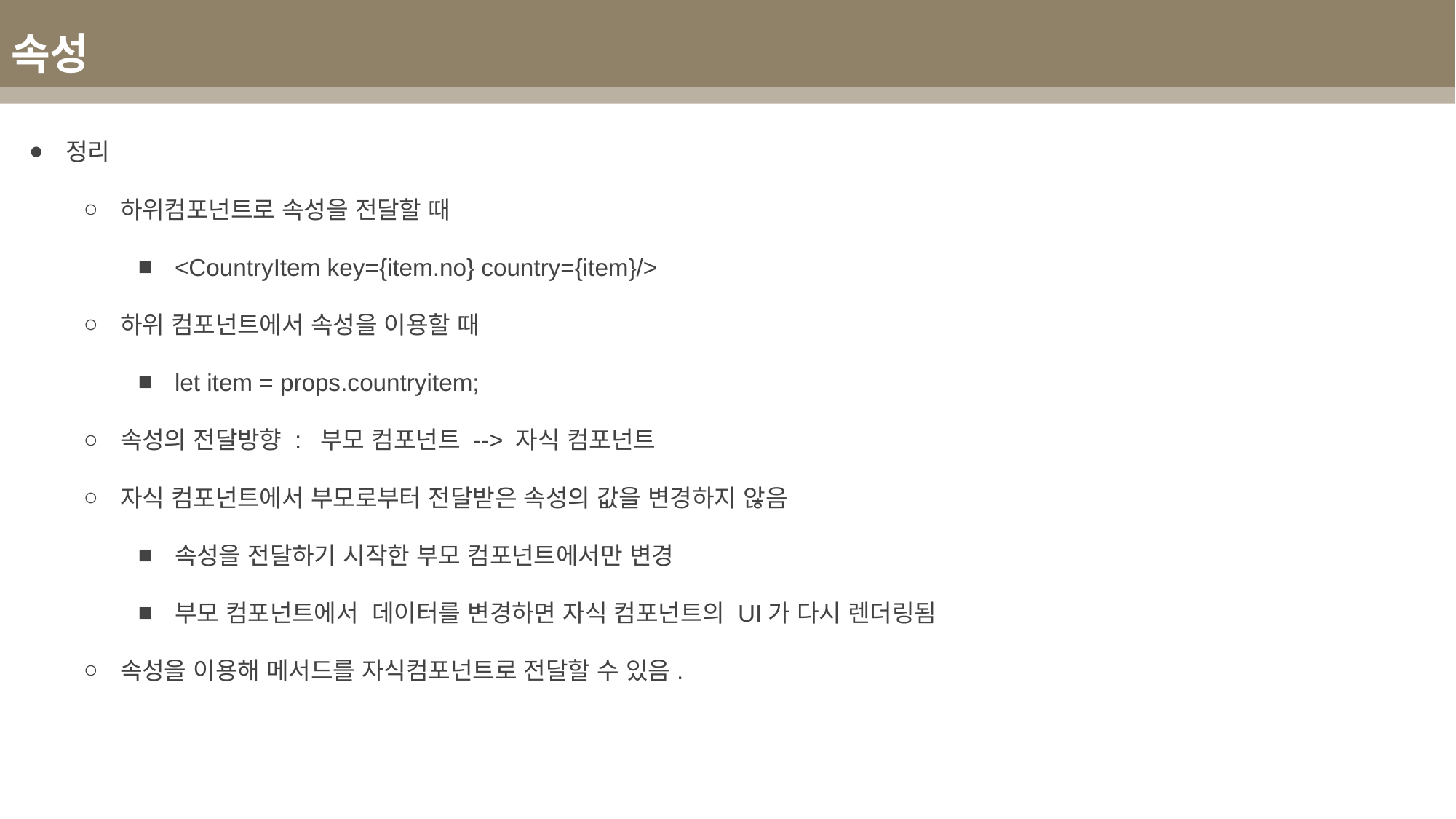

속성
정리
하위컴포넌트로 속성을 전달할 때
<CountryItem key={item.no} country={item}/>
하위 컴포넌트에서 속성을 이용할 때
let item = props.countryitem;
속성의 전달방향 :  부모 컴포넌트 --> 자식 컴포넌트
자식 컴포넌트에서 부모로부터 전달받은 속성의 값을 변경하지 않음
속성을 전달하기 시작한 부모 컴포넌트에서만 변경
부모 컴포넌트에서  데이터를 변경하면 자식 컴포넌트의 UI가 다시 렌더링됨
속성을 이용해 메서드를 자식컴포넌트로 전달할 수 있음.